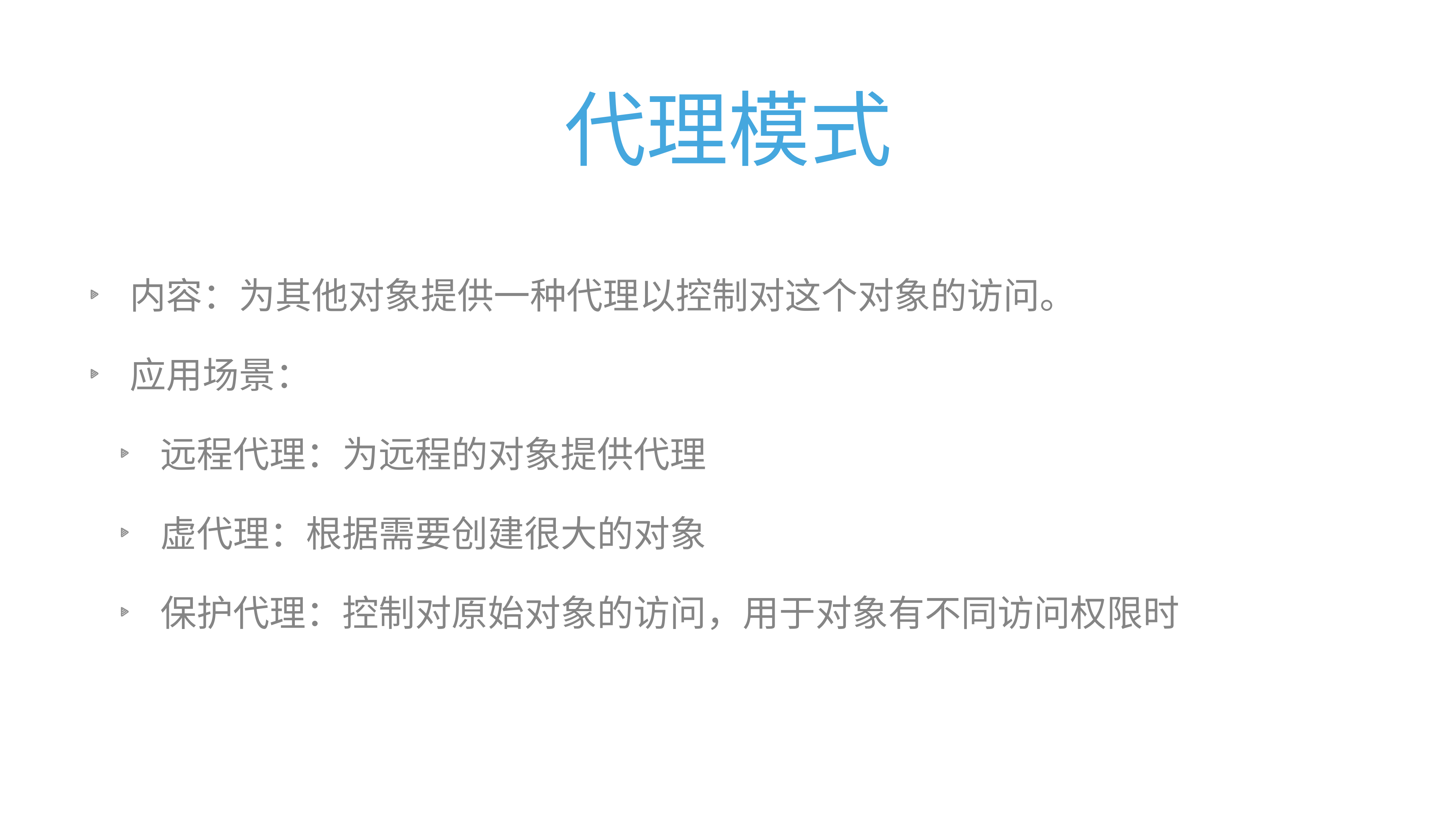

# 代理模式
内容：为其他对象提供一种代理以控制对这个对象的访问。
应用场景：
远程代理：为远程的对象提供代理
虚代理：根据需要创建很大的对象
保护代理：控制对原始对象的访问，用于对象有不同访问权限时